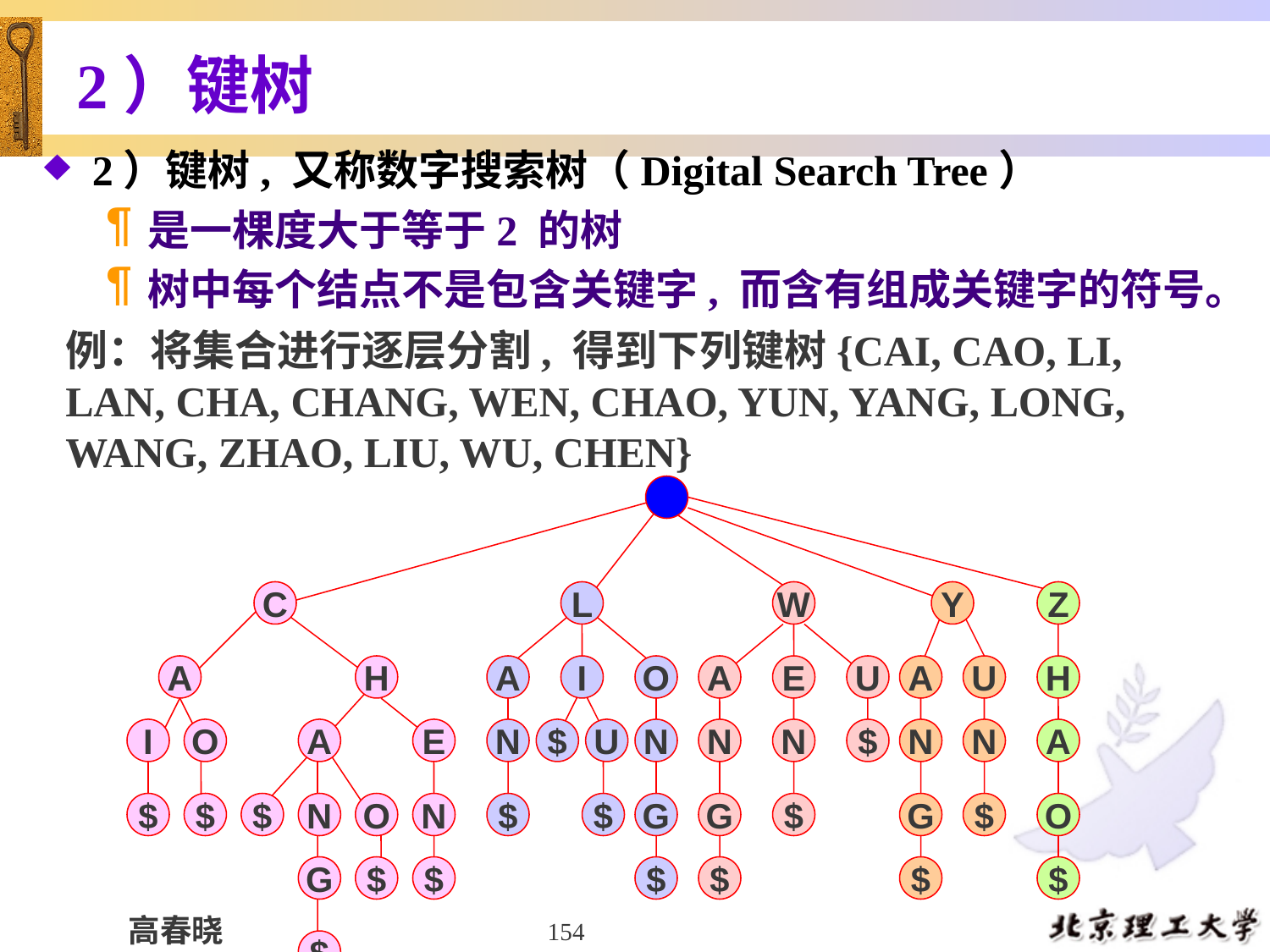

# 2）键树
2）键树, 又称数字搜索树（Digital Search Tree）
是一棵度大于等于2 的树
树中每个结点不是包含关键字, 而含有组成关键字的符号。
例：将集合进行逐层分割, 得到下列键树{CAI, CAO, LI, LAN, CHA, CHANG, WEN, CHAO, YUN, YANG, LONG, WANG, ZHAO, LIU, WU, CHEN}

C
L
W
Y
Z

A
H
A
I
O
A
E
U
A
U
H

I
O
A
E
N
$
U
N
N
N
$
N
N
A

$
$
$
N
O
N
$
$
G
G
$
G
$
O

G
$
$
$
$
$
$
$
154